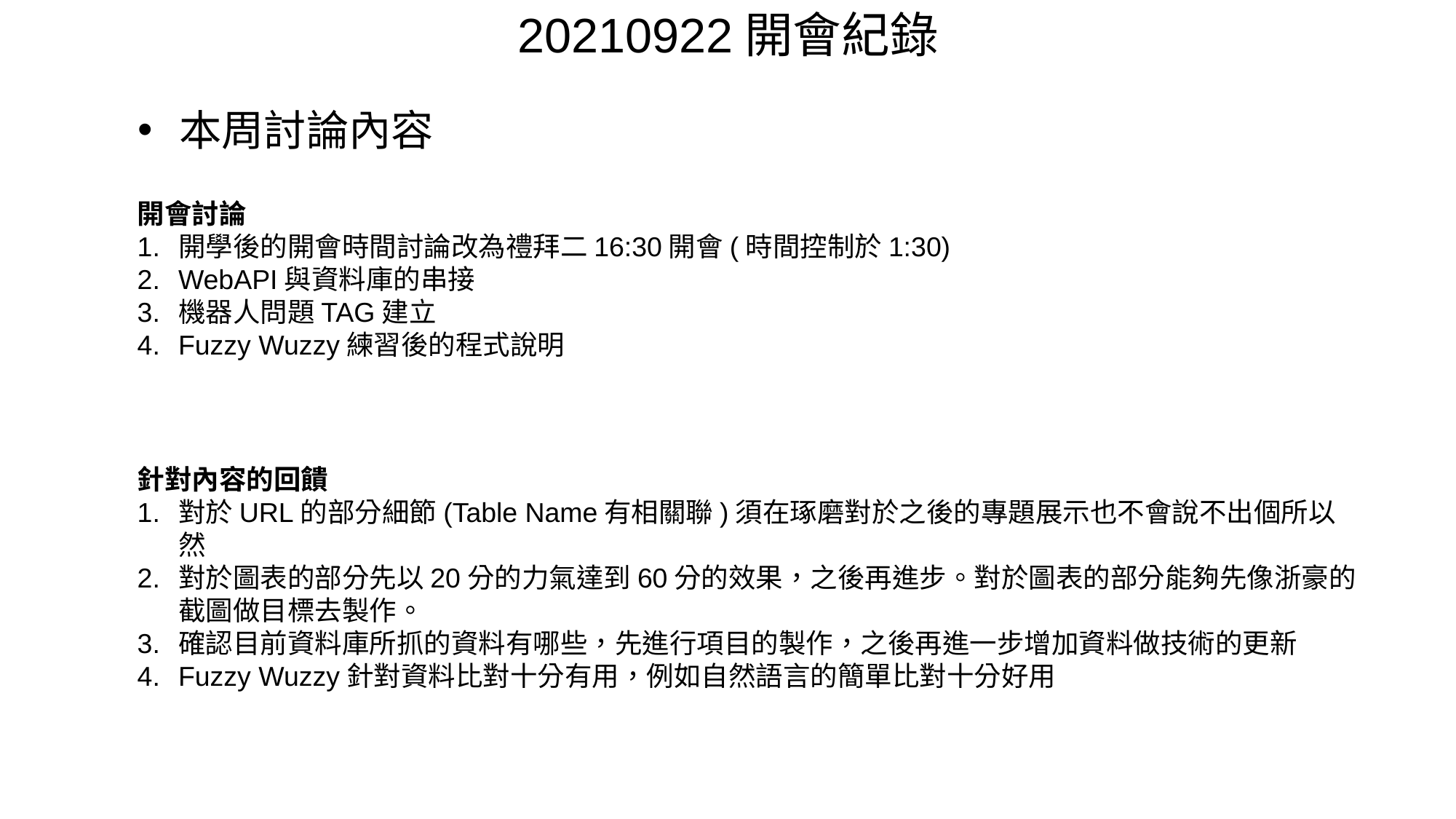

# 20210922開會紀錄
本周討論內容
開會討論
開學後的開會時間討論改為禮拜二16:30開會(時間控制於1:30)
WebAPI與資料庫的串接
機器人問題TAG建立
Fuzzy Wuzzy練習後的程式說明
針對內容的回饋
對於URL的部分細節(Table Name有相關聯)須在琢磨對於之後的專題展示也不會說不出個所以然
對於圖表的部分先以20分的力氣達到60分的效果，之後再進步。對於圖表的部分能夠先像浙豪的截圖做目標去製作。
確認目前資料庫所抓的資料有哪些，先進行項目的製作，之後再進一步增加資料做技術的更新
Fuzzy Wuzzy針對資料比對十分有用，例如自然語言的簡單比對十分好用